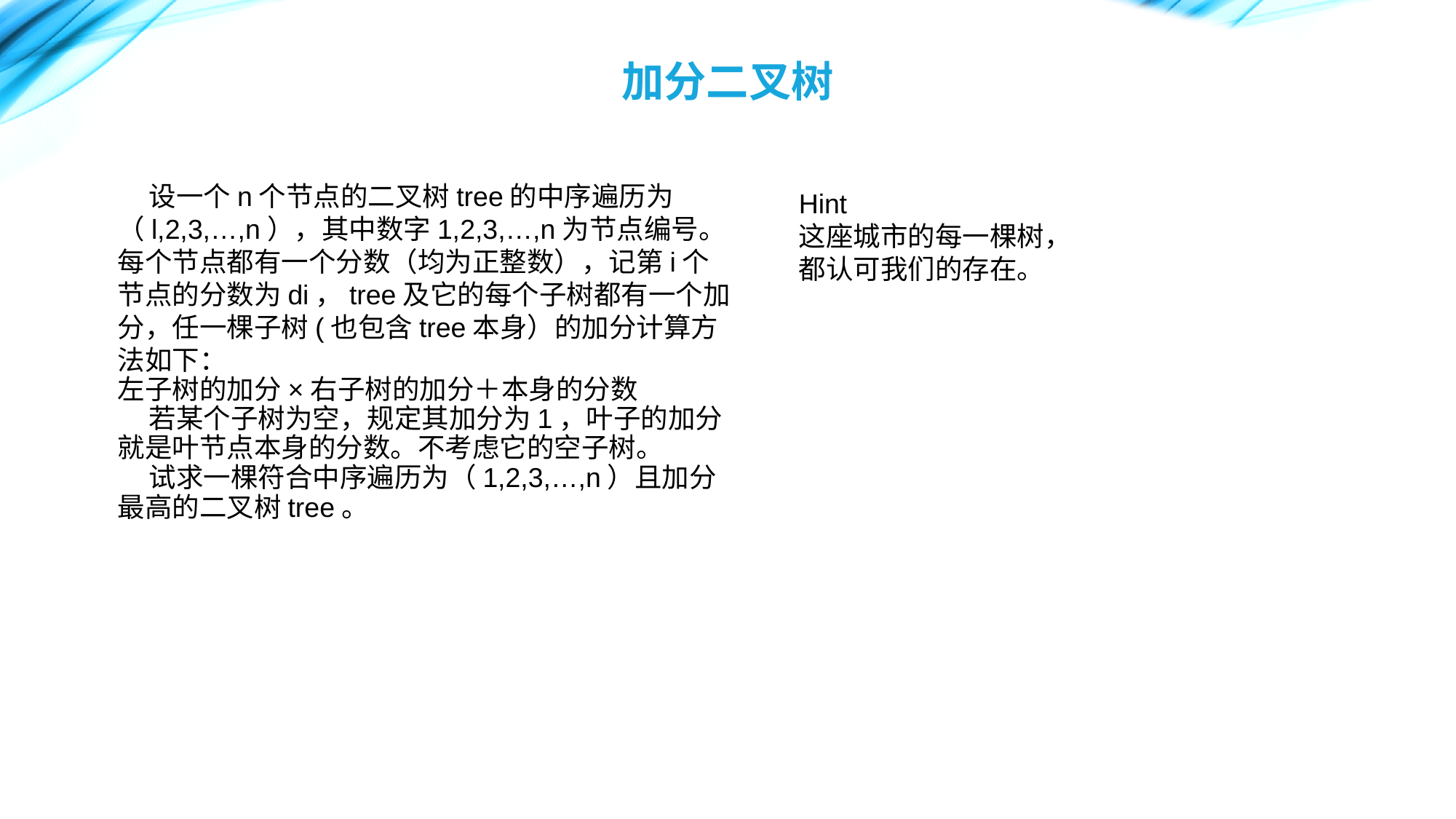

加分二叉树
    设一个n个节点的二叉树tree的中序遍历为（l,2,3,…,n），其中数字1,2,3,…,n为节点编号。每个节点都有一个分数（均为正整数），记第i个节点的分数为di，tree及它的每个子树都有一个加分，任一棵子树(也包含tree本身）的加分计算方法如下：
左子树的加分×右子树的加分＋本身的分数
    若某个子树为空，规定其加分为1，叶子的加分就是叶节点本身的分数。不考虑它的空子树。
    试求一棵符合中序遍历为（1,2,3,…,n）且加分最高的二叉树tree。

Hint
这座城市的每一棵树，
都认可我们的存在。